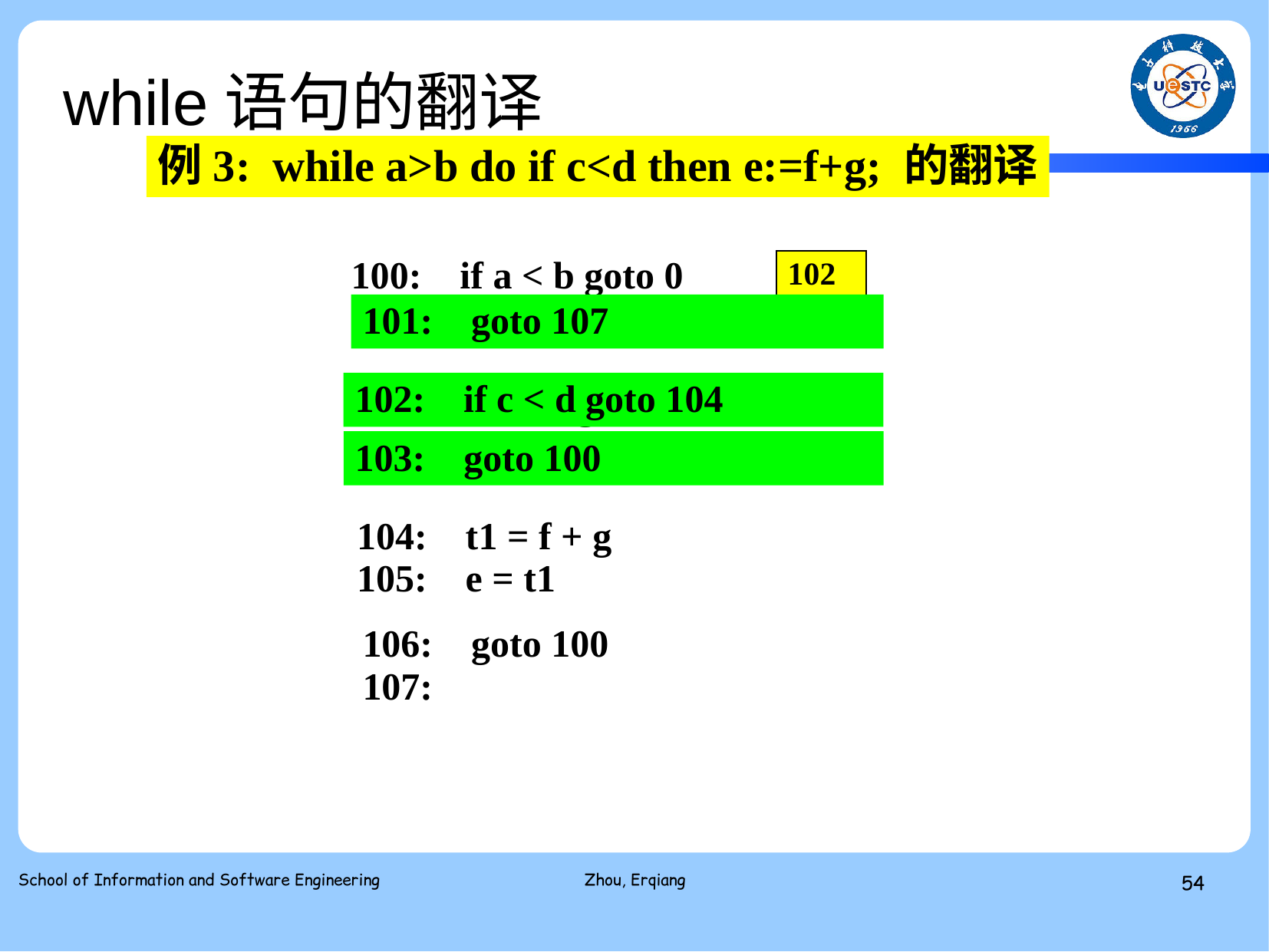

# while语句的翻译
例3:  while a>b do if c<d then e:=f+g; 的翻译
100:    if a < b goto 0
101:    goto 0
102
101:    goto 107
102:    if c < d goto 104
102:    if c < d goto 0
103:    goto 0
103:    goto 100
104:    t1 = f + g
105:    e = t1
106:    goto 100
107:
School of Information and Software Engineering
Zhou, Erqiang
54